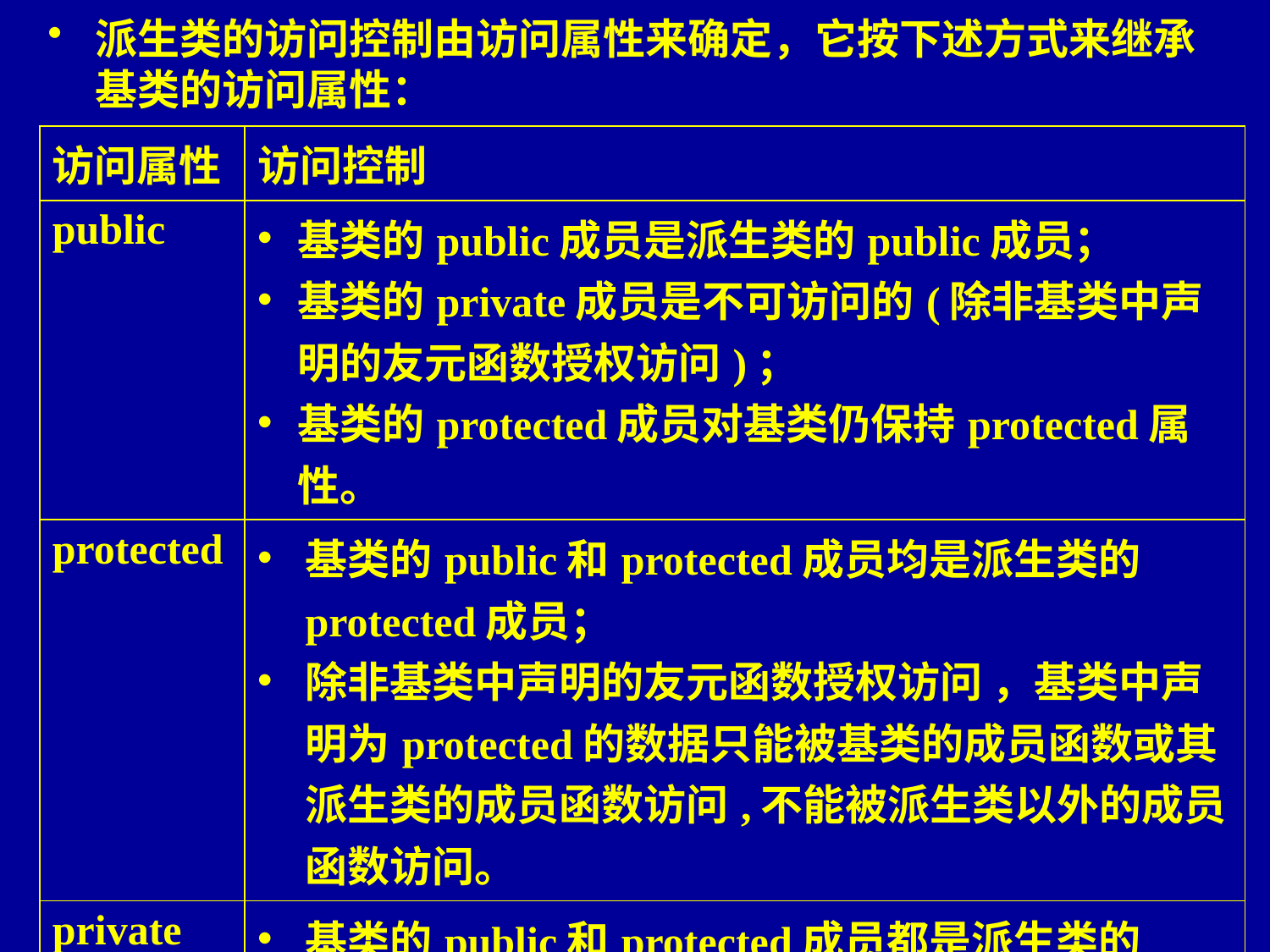

派生类的访问控制由访问属性来确定，它按下述方式来继承基类的访问属性：
| 访问属性 | 访问控制 |
| --- | --- |
| public | 基类的public成员是派生类的public成员； 基类的private成员是不可访问的(除非基类中声明的友元函数授权访问)； 基类的protected成员对基类仍保持protected属性。 |
| protected | 基类的public和protected成员均是派生类的protected成员； 除非基类中声明的友元函数授权访问 ，基类中声明为protected的数据只能被基类的成员函数或其派生类的成员函数访问,不能被派生类以外的成员函数访问。 |
| private | 基类的public和protected成员都是派生类的private成员； 基类的private成员是不可访问的(除非基类中声明的友元函数授权访问)。 |